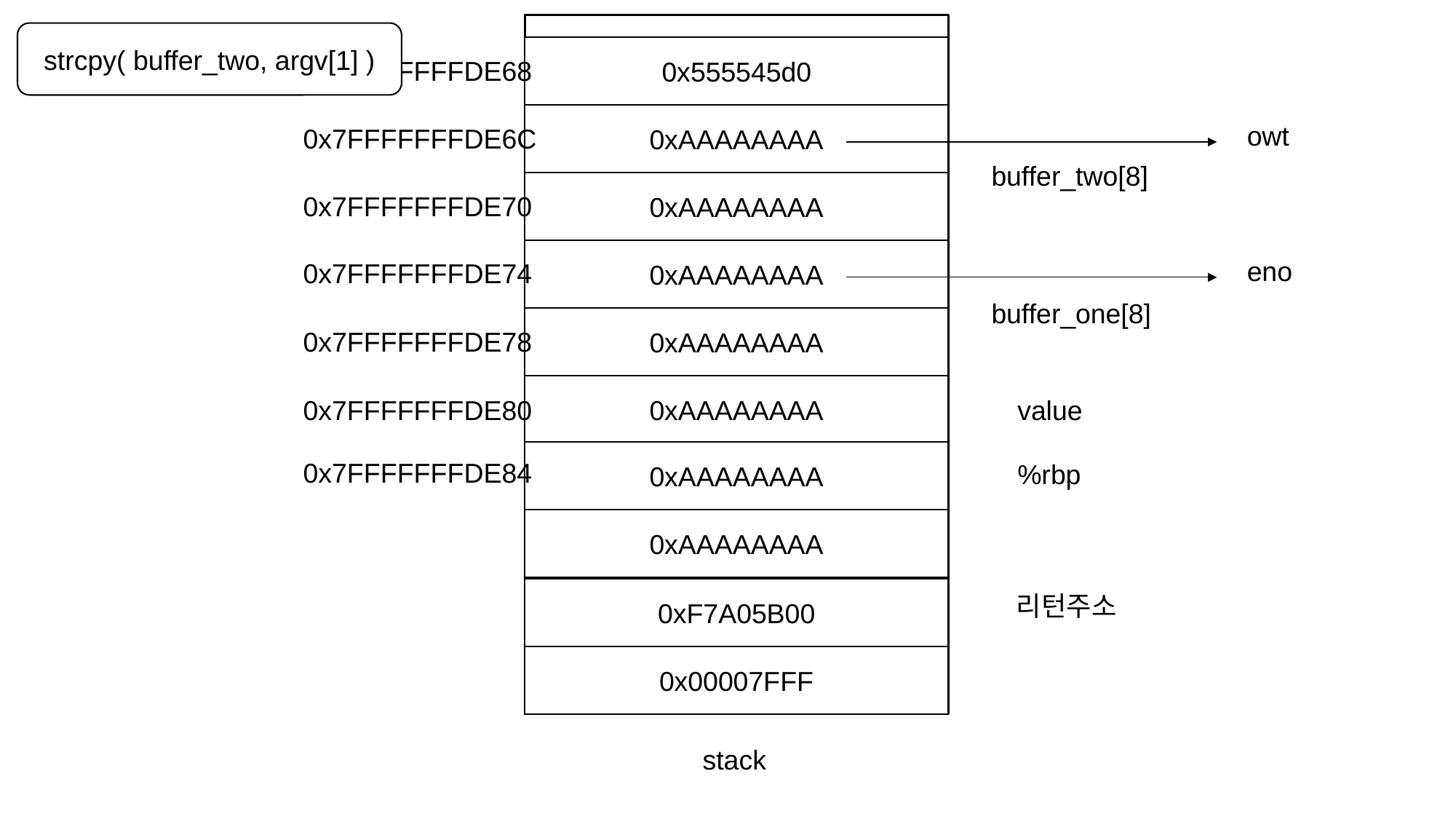

strcpy( buffer_two, argv[1] )
0x555545d0
0x7FFFFFFFDE68
0xAAAAAAAA
owt
0x7FFFFFFFDE6C
buffer_two[8]
0xAAAAAAAA
0x7FFFFFFFDE70
0xAAAAAAAA
eno
0x7FFFFFFFDE74
buffer_one[8]
0xAAAAAAAA
0x7FFFFFFFDE78
0xAAAAAAAA
0x7FFFFFFFDE80
value
0xAAAAAAAA
0x7FFFFFFFDE84
%rbp
0xAAAAAAAA
0xF7A05B00
리턴주소
0x00007FFF
stack